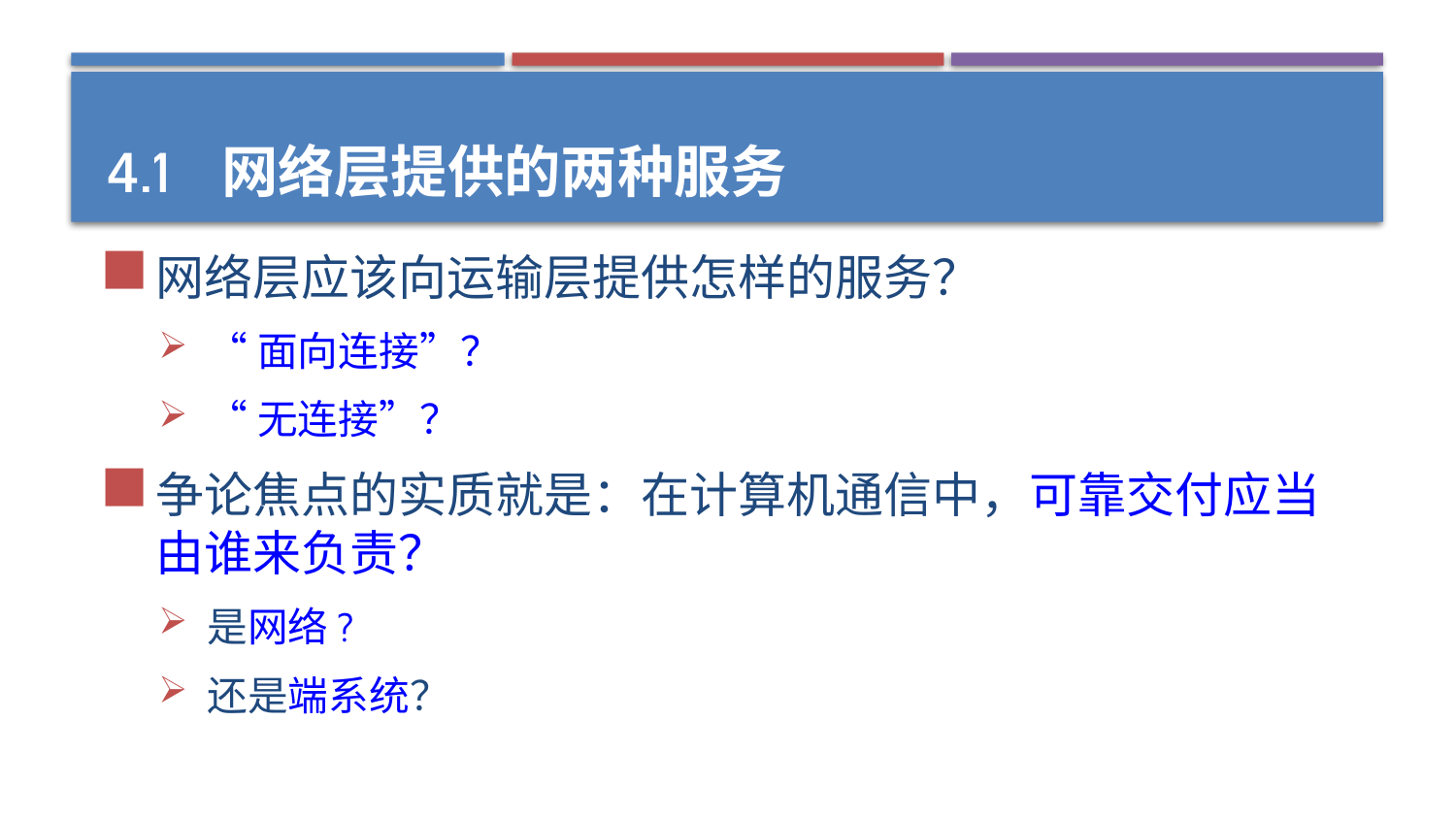

# 4.1  网络层提供的两种服务
网络层应该向运输层提供怎样的服务？
“面向连接”？
“无连接”？
争论焦点的实质就是：在计算机通信中，可靠交付应当由谁来负责？
是网络?
还是端系统？
3